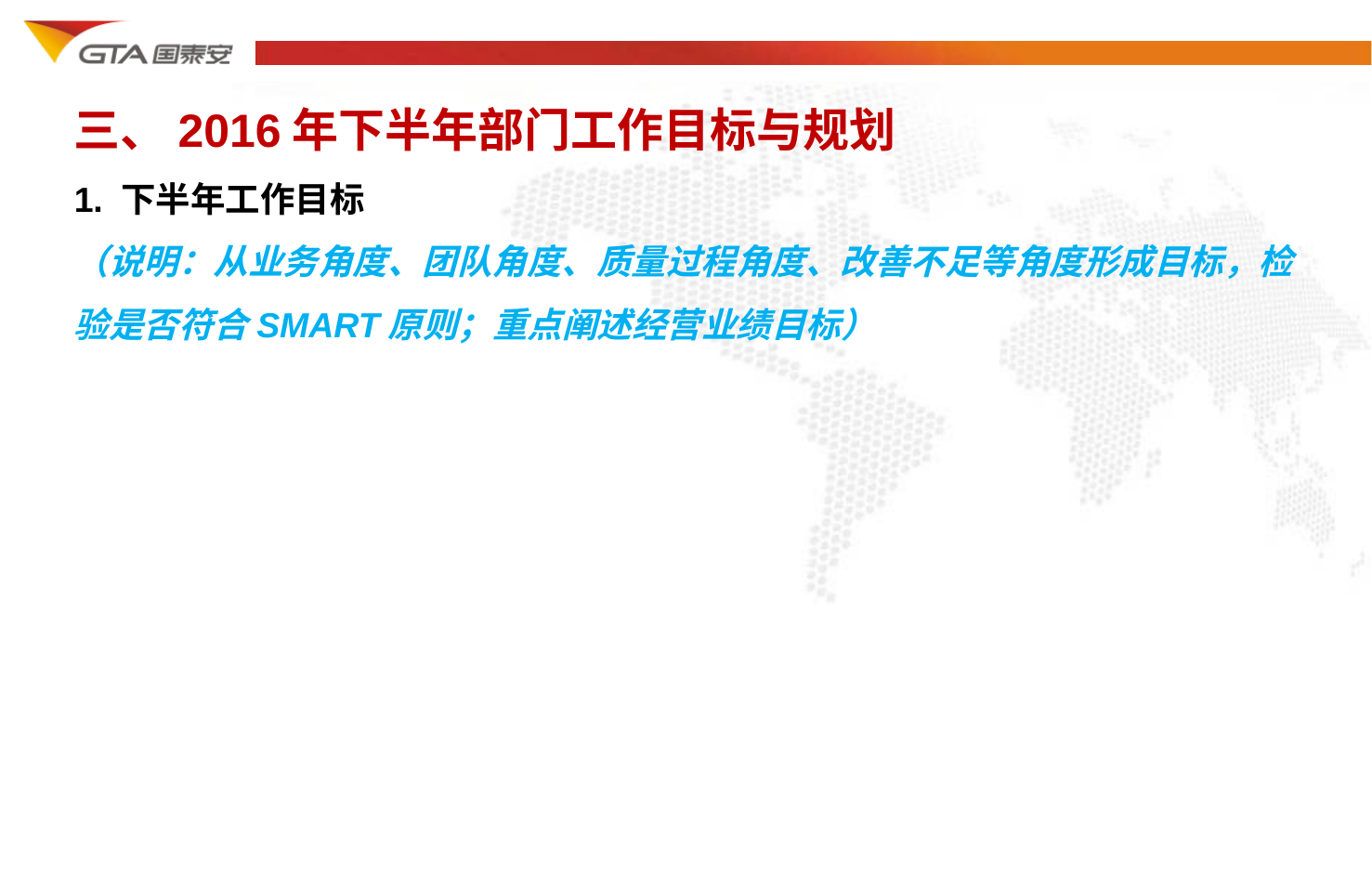

三、2016年下半年部门工作目标与规划
1. 下半年工作目标
（说明：从业务角度、团队角度、质量过程角度、改善不足等角度形成目标，检验是否符合SMART原则；重点阐述经营业绩目标）